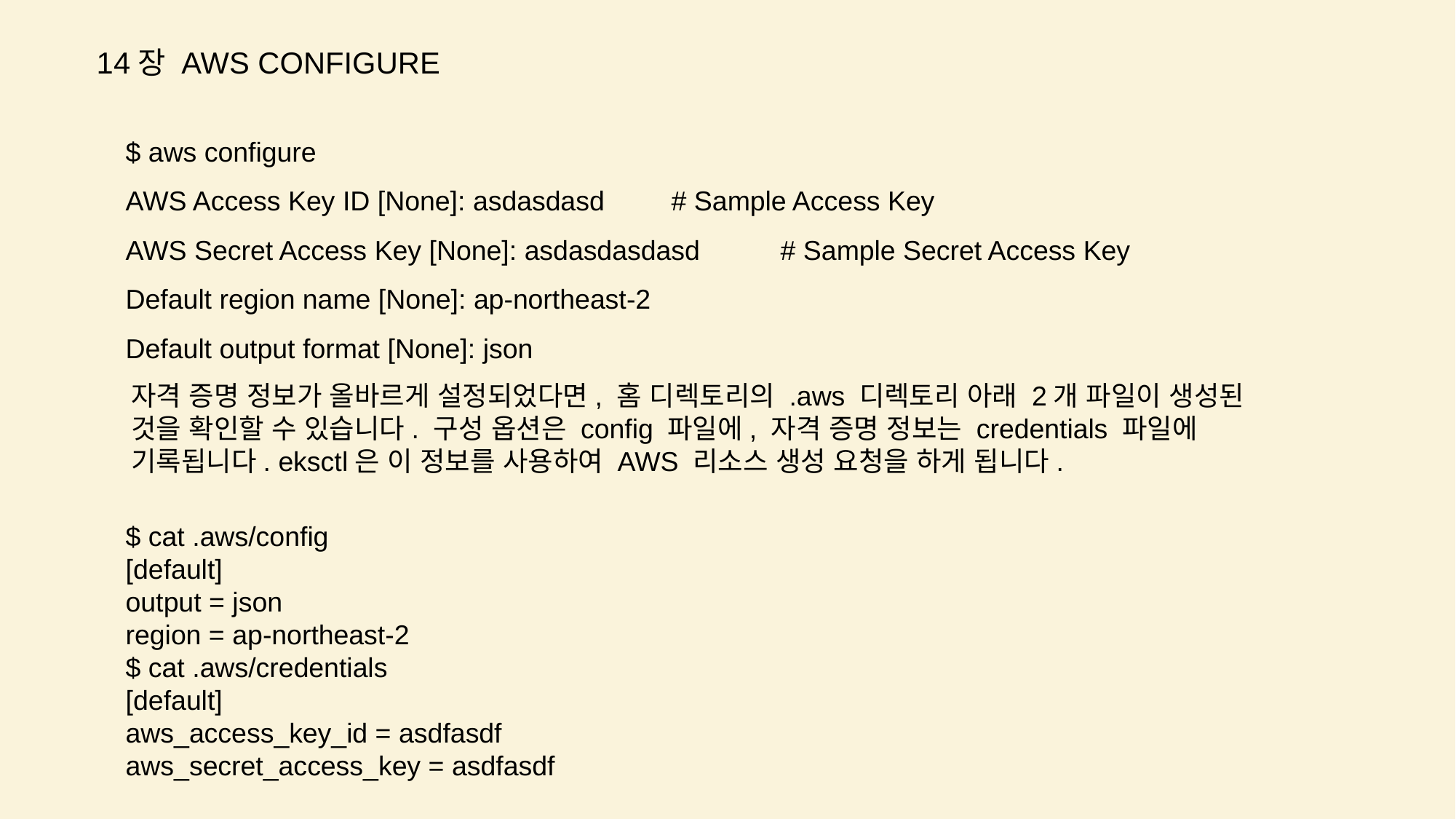

14장 AWS CONFIGURE
$ aws configure
AWS Access Key ID [None]: asdasdasd 	# Sample Access Key
AWS Secret Access Key [None]: asdasdasdasd	# Sample Secret Access Key
Default region name [None]: ap-northeast-2
Default output format [None]: json
자격 증명 정보가 올바르게 설정되었다면, 홈 디렉토리의 .aws 디렉토리 아래 2개 파일이 생성된 것을 확인할 수 있습니다. 구성 옵션은 config 파일에, 자격 증명 정보는 credentials 파일에 기록됩니다. eksctl은 이 정보를 사용하여 AWS 리소스 생성 요청을 하게 됩니다.
$ cat .aws/config
[default]
output = json
region = ap-northeast-2
$ cat .aws/credentials
[default]
aws_access_key_id = asdfasdf
aws_secret_access_key = asdfasdf